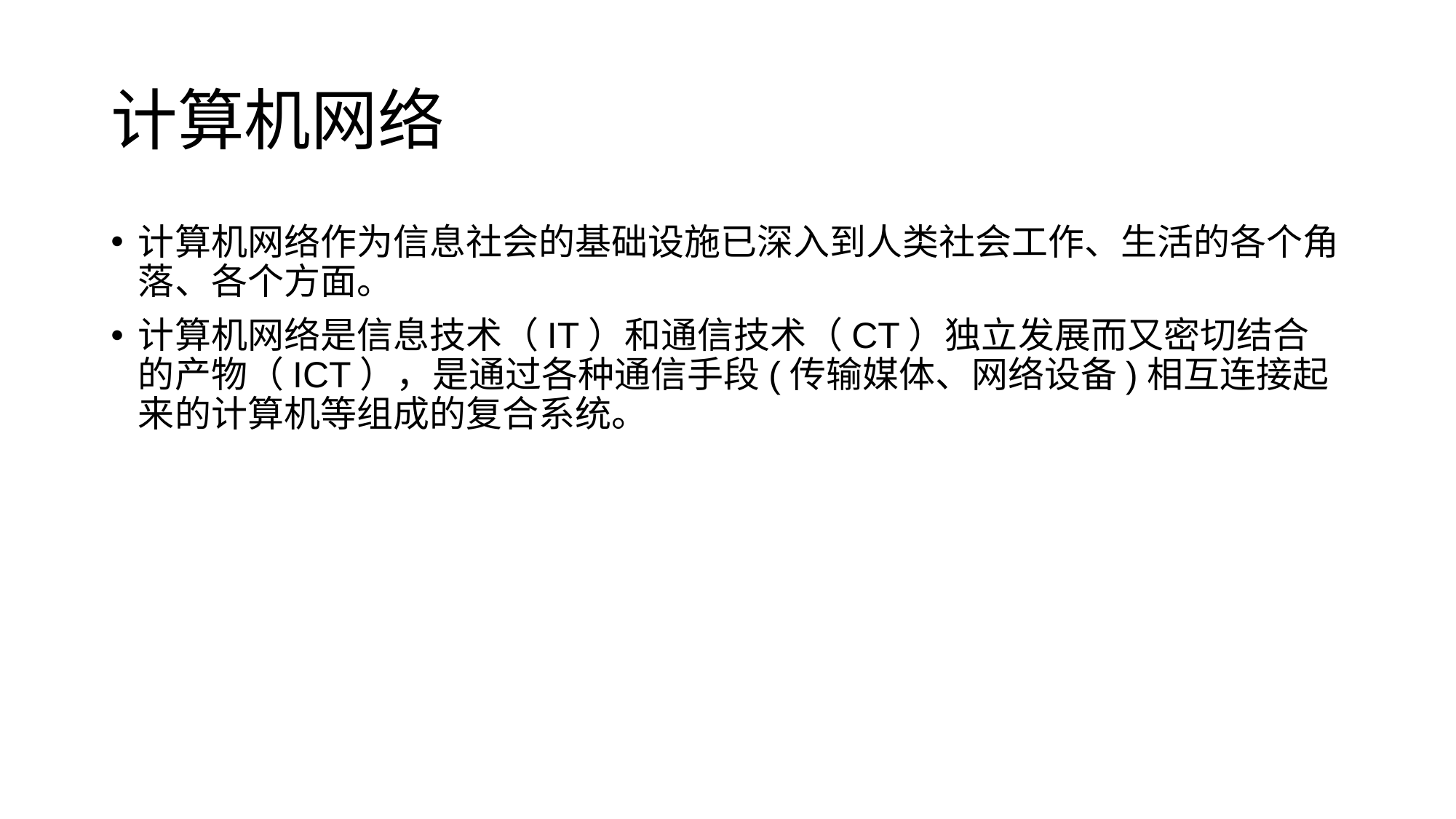

# 计算机网络
计算机网络作为信息社会的基础设施已深入到人类社会工作、生活的各个角落、各个方面。
计算机网络是信息技术（IT）和通信技术（CT）独立发展而又密切结合的产物（ICT），是通过各种通信手段(传输媒体、网络设备)相互连接起来的计算机等组成的复合系统。